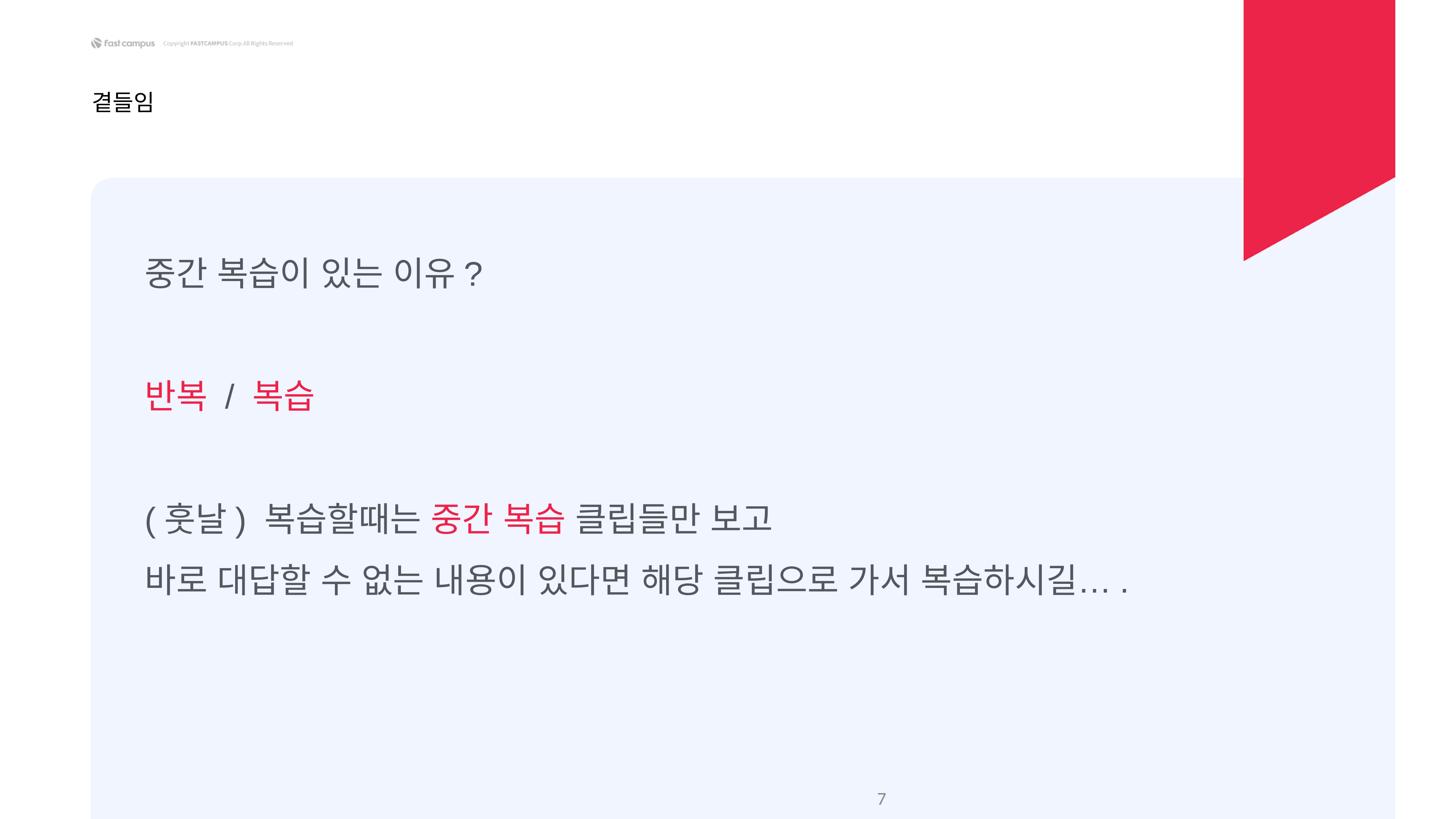

곁들임
중간 복습이 있는 이유?

반복 / 복습

(훗날) 복습할때는 중간 복습 클립들만 보고
바로 대답할 수 없는 내용이 있다면 해당 클립으로 가서 복습하시길….
7